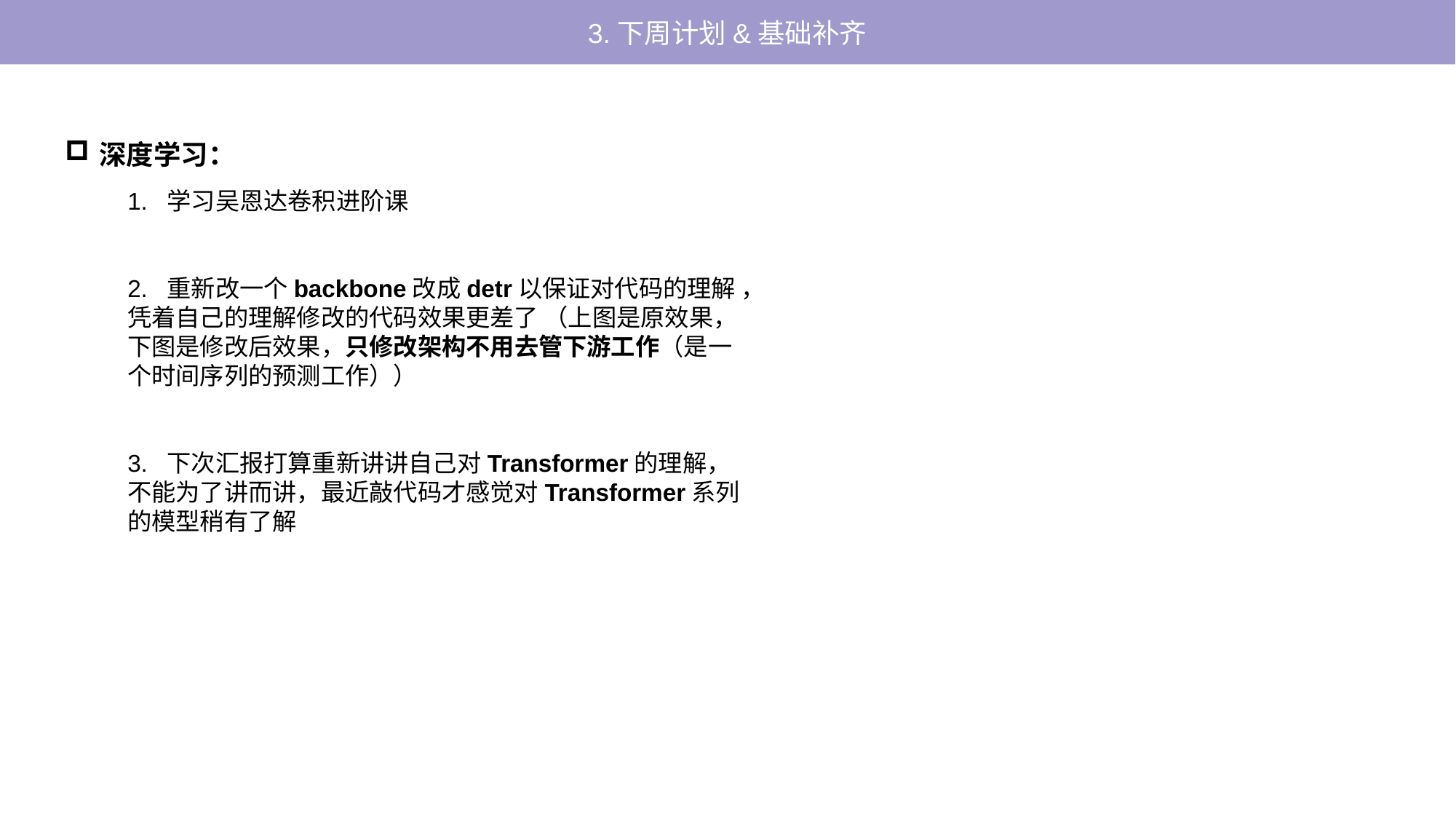

3.下周计划&基础补齐
深度学习：

1.  学习吴恩达卷积进阶课

2.  重新改一个backbone改成detr以保证对代码的理解 ，凭着自己的理解修改的代码效果更差了 （上图是原效果，下图是修改后效果，只修改架构不用去管下游工作（是一个时间序列的预测工作））

3.  下次汇报打算重新讲讲自己对Transformer的理解，不能为了讲而讲，最近敲代码才感觉对Transformer系列的模型稍有了解